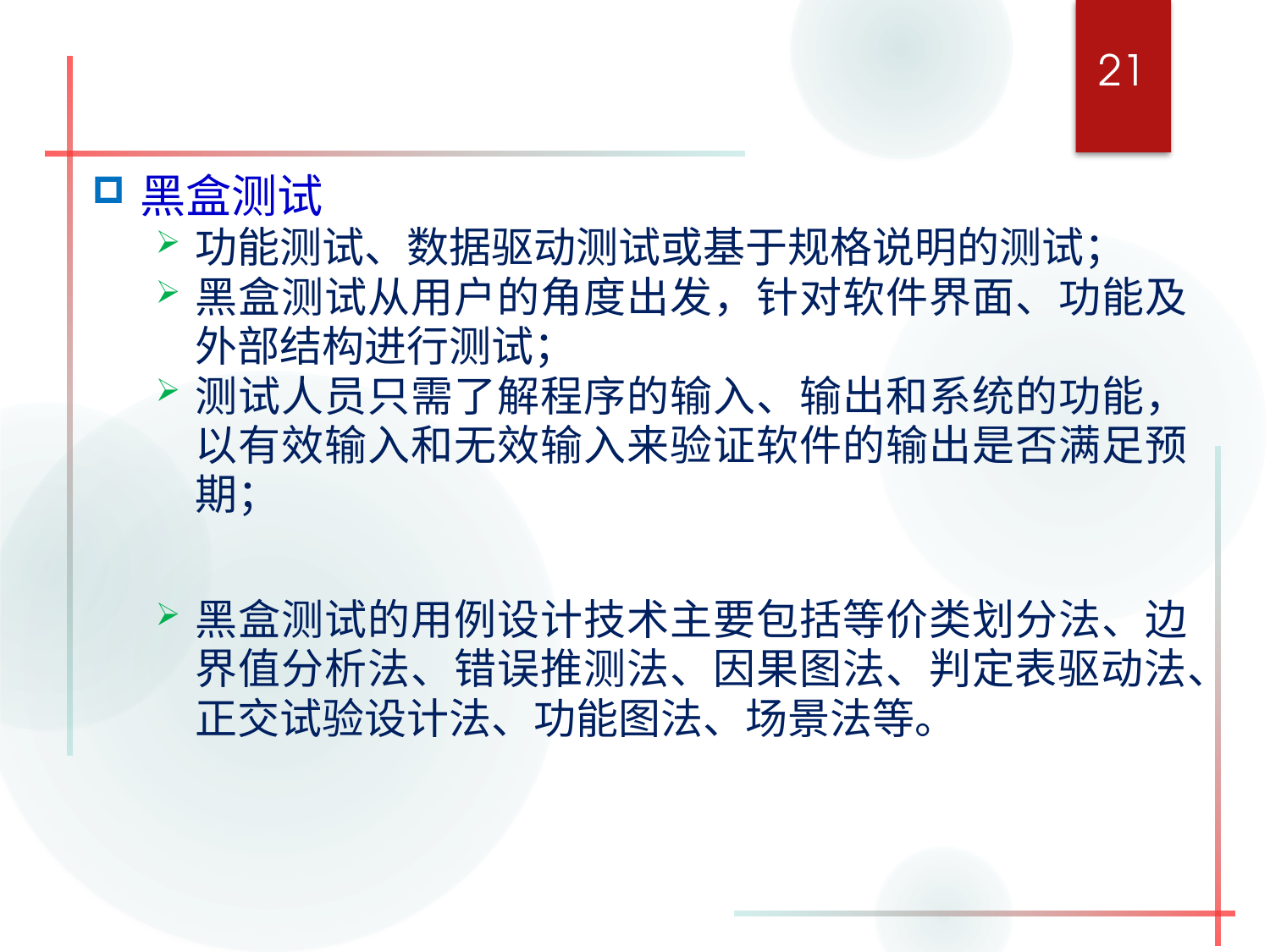

21
#
黑盒测试
功能测试、数据驱动测试或基于规格说明的测试；
黑盒测试从用户的角度出发，针对软件界面、功能及外部结构进行测试；
测试人员只需了解程序的输入、输出和系统的功能，以有效输入和无效输入来验证软件的输出是否满足预期；

黑盒测试的用例设计技术主要包括等价类划分法、边界值分析法、错误推测法、因果图法、判定表驱动法、正交试验设计法、功能图法、场景法等。